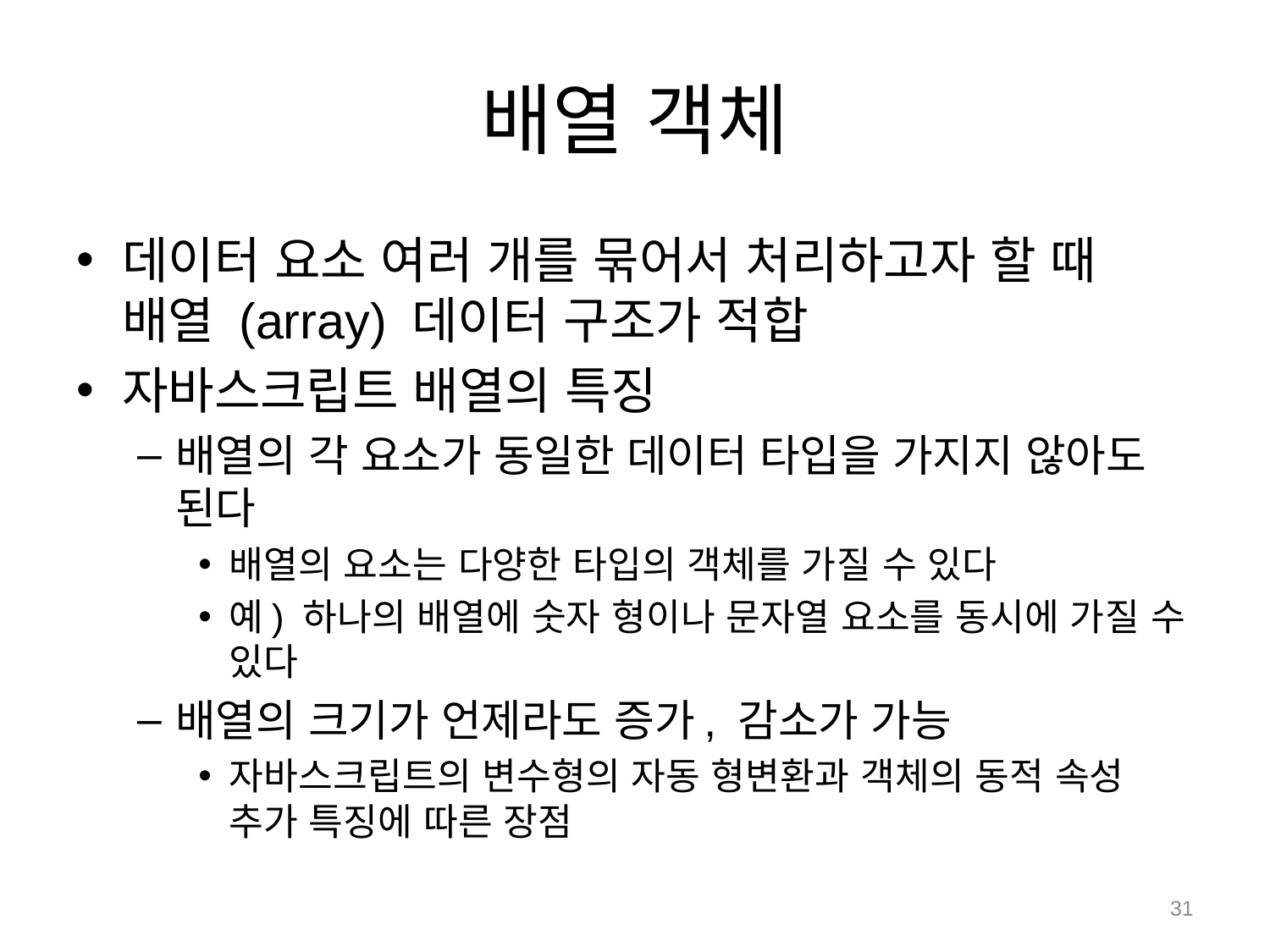

# 배열 객체
데이터 요소 여러 개를 묶어서 처리하고자 할 때 배열 (array) 데이터 구조가 적합
자바스크립트 배열의 특징
배열의 각 요소가 동일한 데이터 타입을 가지지 않아도 된다
배열의 요소는 다양한 타입의 객체를 가질 수 있다
예) 하나의 배열에 숫자 형이나 문자열 요소를 동시에 가질 수 있다
배열의 크기가 언제라도 증가, 감소가 가능
자바스크립트의 변수형의 자동 형변환과 객체의 동적 속성 추가 특징에 따른 장점
31